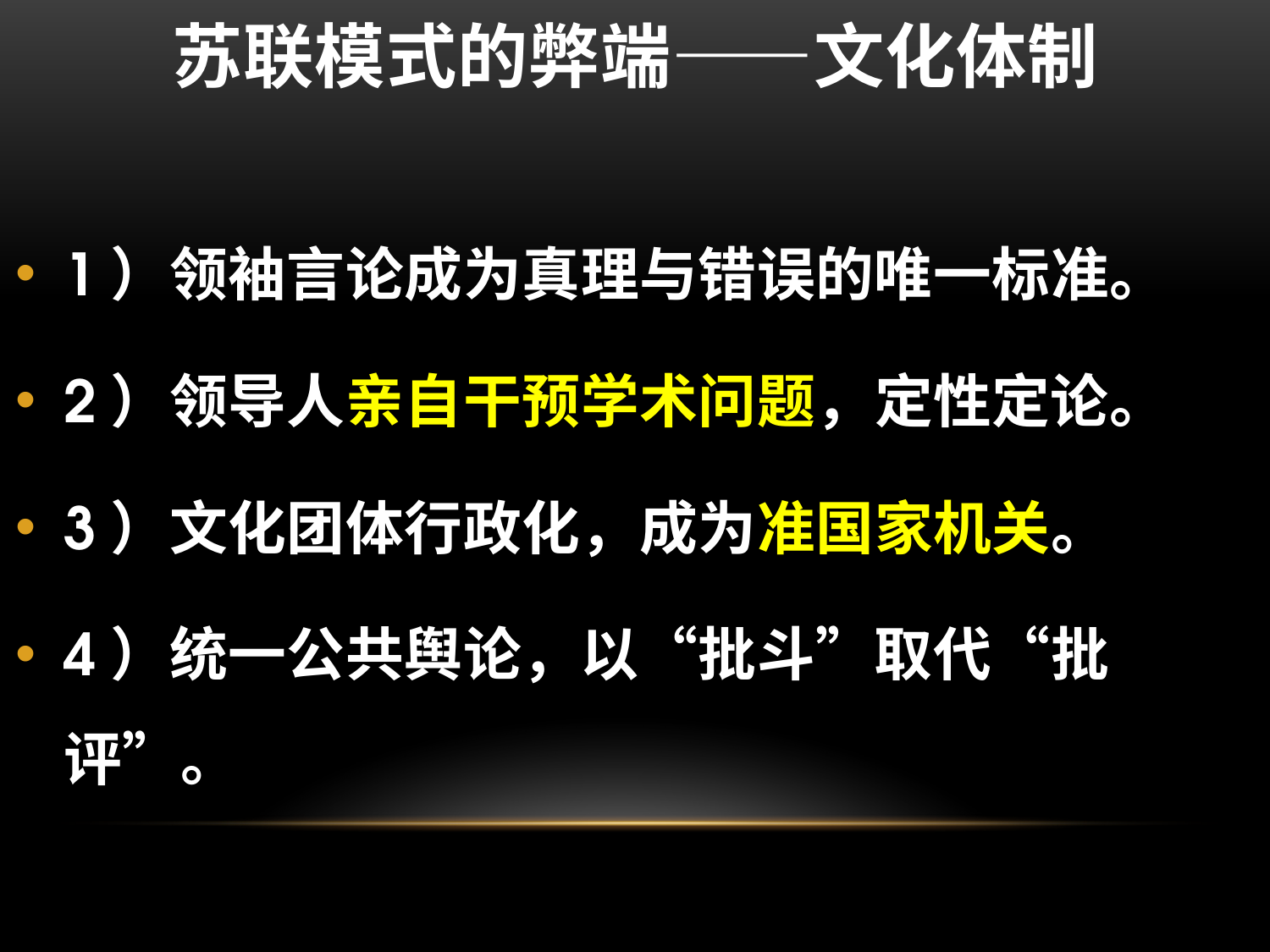

# 苏联模式的弊端——文化体制
1）领袖言论成为真理与错误的唯一标准。
2）领导人亲自干预学术问题，定性定论。
3）文化团体行政化，成为准国家机关。
4）统一公共舆论，以“批斗”取代“批评”。